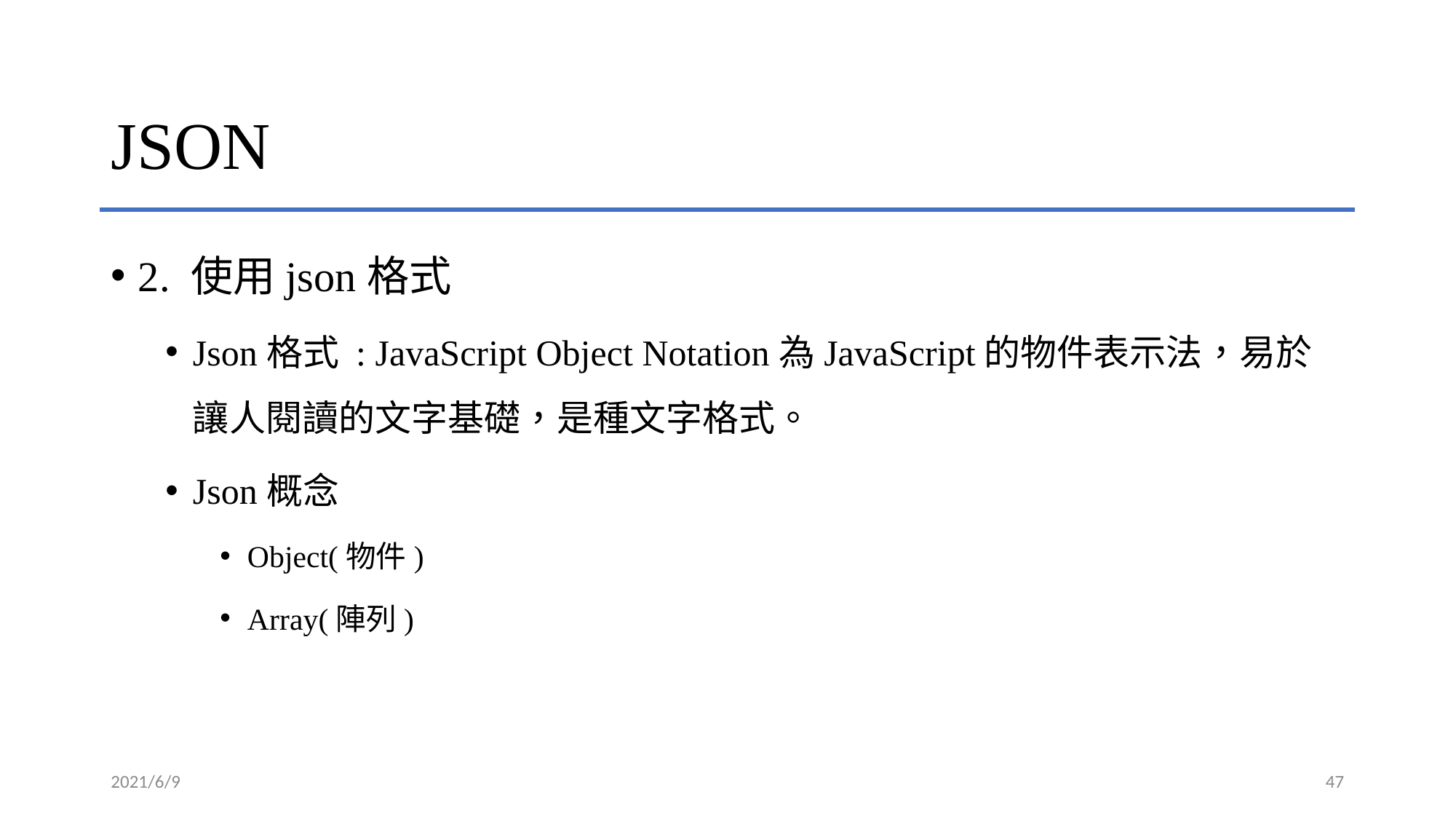

# JSON
2. 使用json格式
Json格式 : JavaScript Object Notation為JavaScript的物件表示法，易於讓人閱讀的文字基礎，是種文字格式。
Json概念
Object(物件)
Array(陣列)
2021/6/9
47